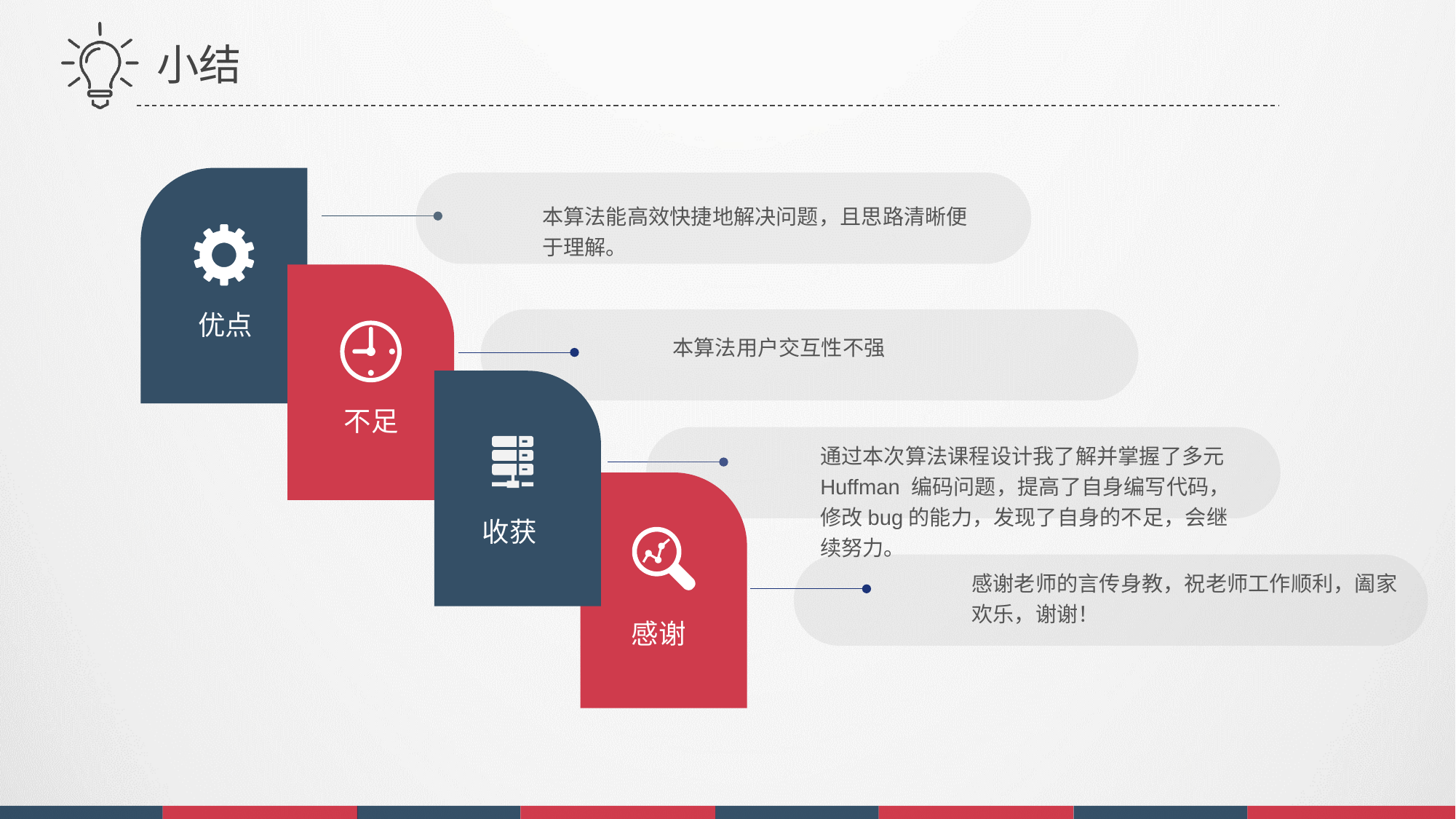

小结

 优点

本算法能高效快捷地解决问题，且思路清晰便于理解。

 不足

本算法用户交互性不强

收获

通过本次算法课程设计我了解并掌握了多元Huffman 编码问题，提高了自身编写代码，修改bug的能力，发现了自身的不足，会继续努力。

感谢

感谢老师的言传身教，祝老师工作顺利，阖家欢乐，谢谢！